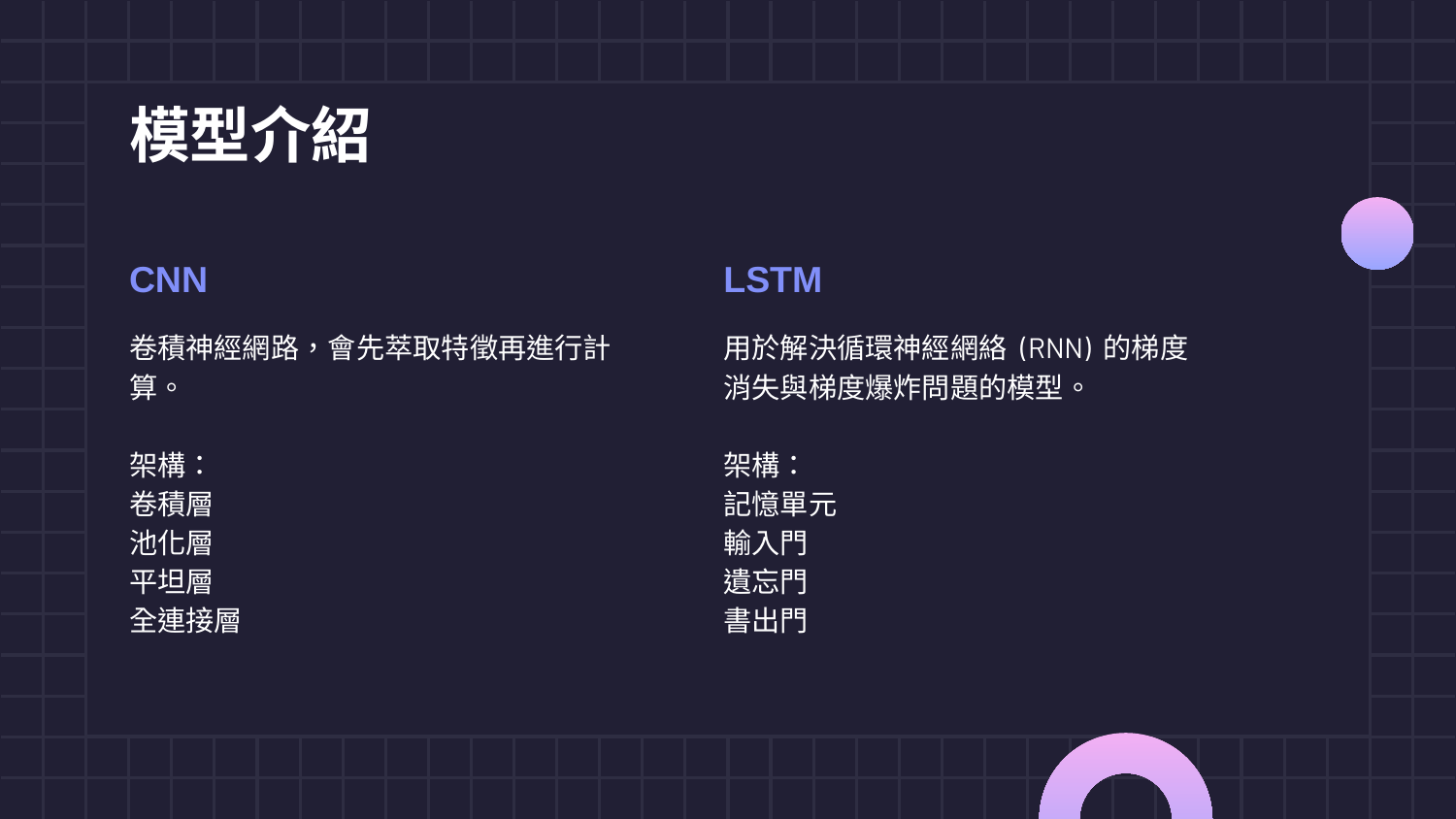

# 模型介紹

CNN
LSTM
卷積神經網路，會先萃取特徵再進行計算。

架構：
卷積層
池化層
平坦層
全連接層
用於解決循環神經網絡 (RNN) 的梯度消失與梯度爆炸問題的模型。

架構：
記憶單元
輸入門
遺忘門
書出門